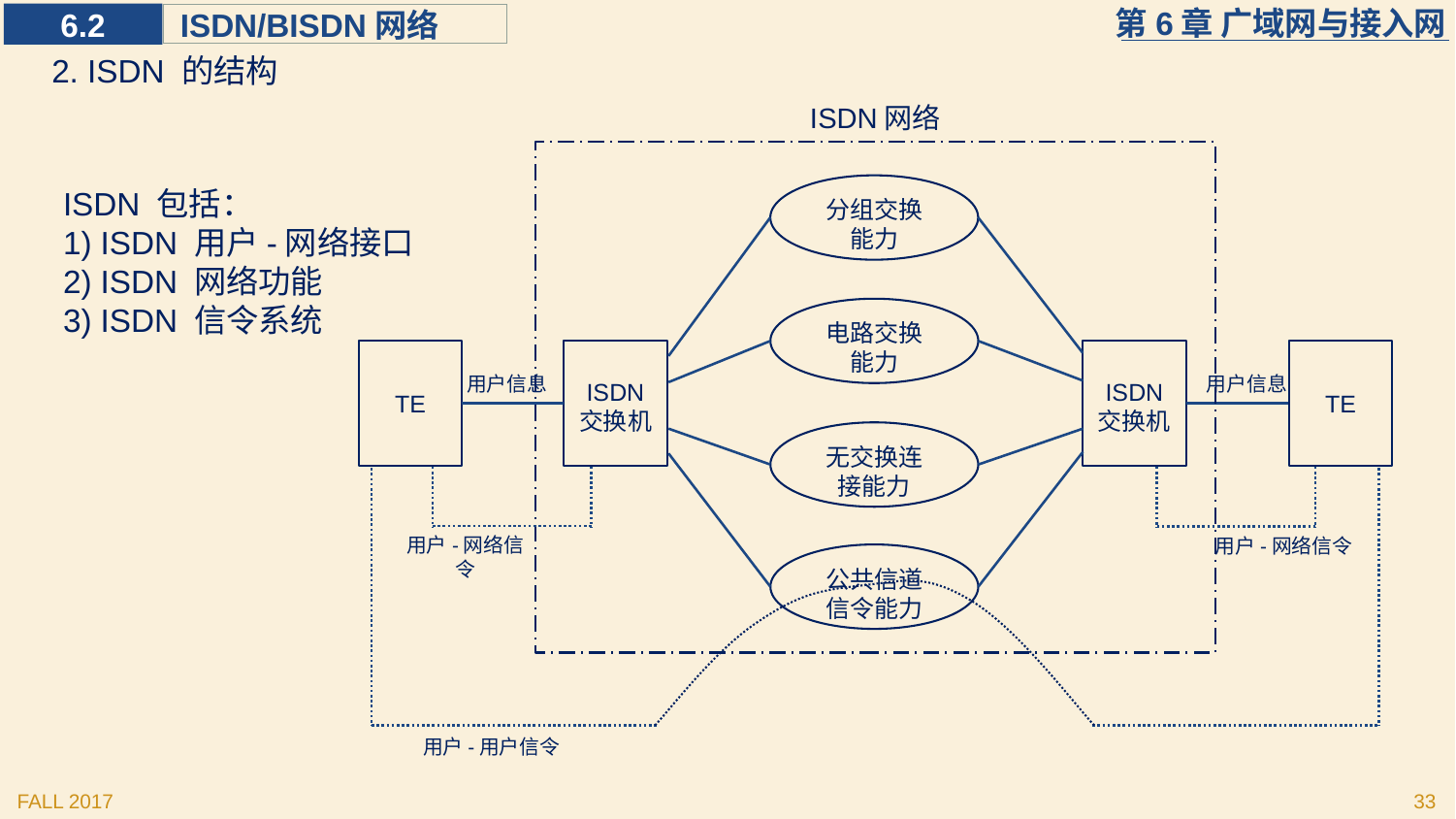

2. ISDN 的结构
ISDN网络

分组交换能力
电路交换能力
无交换连接能力
公共信道信令能力
TE

ISDN
交换机

ISDN
交换机
TE
用户信息
用户信息

用户-网络信令
用户-网络信令
用户-用户信令
ISDN 包括：
1) ISDN 用户-网络接口
2) ISDN 网络功能
3) ISDN 信令系统